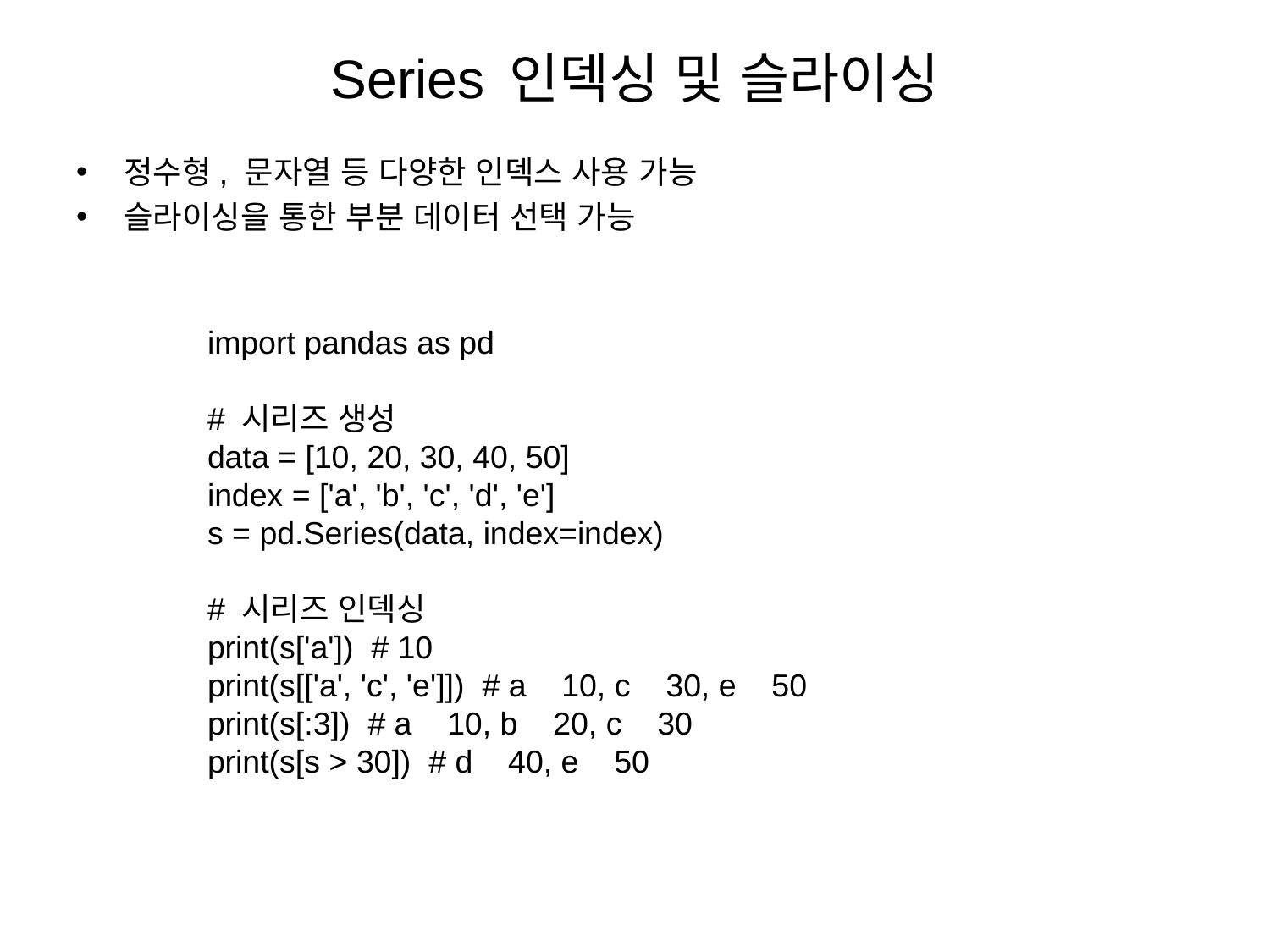

# Series 인덱싱 및 슬라이싱
정수형, 문자열 등 다양한 인덱스 사용 가능
슬라이싱을 통한 부분 데이터 선택 가능
import pandas as pd

# 시리즈 생성
data = [10, 20, 30, 40, 50]
index = ['a', 'b', 'c', 'd', 'e']
s = pd.Series(data, index=index)

# 시리즈 인덱싱
print(s['a'])  # 10
print(s[['a', 'c', 'e']])  # a    10, c    30, e    50
print(s[:3])  # a    10, b    20, c    30
print(s[s > 30])  # d    40, e    50